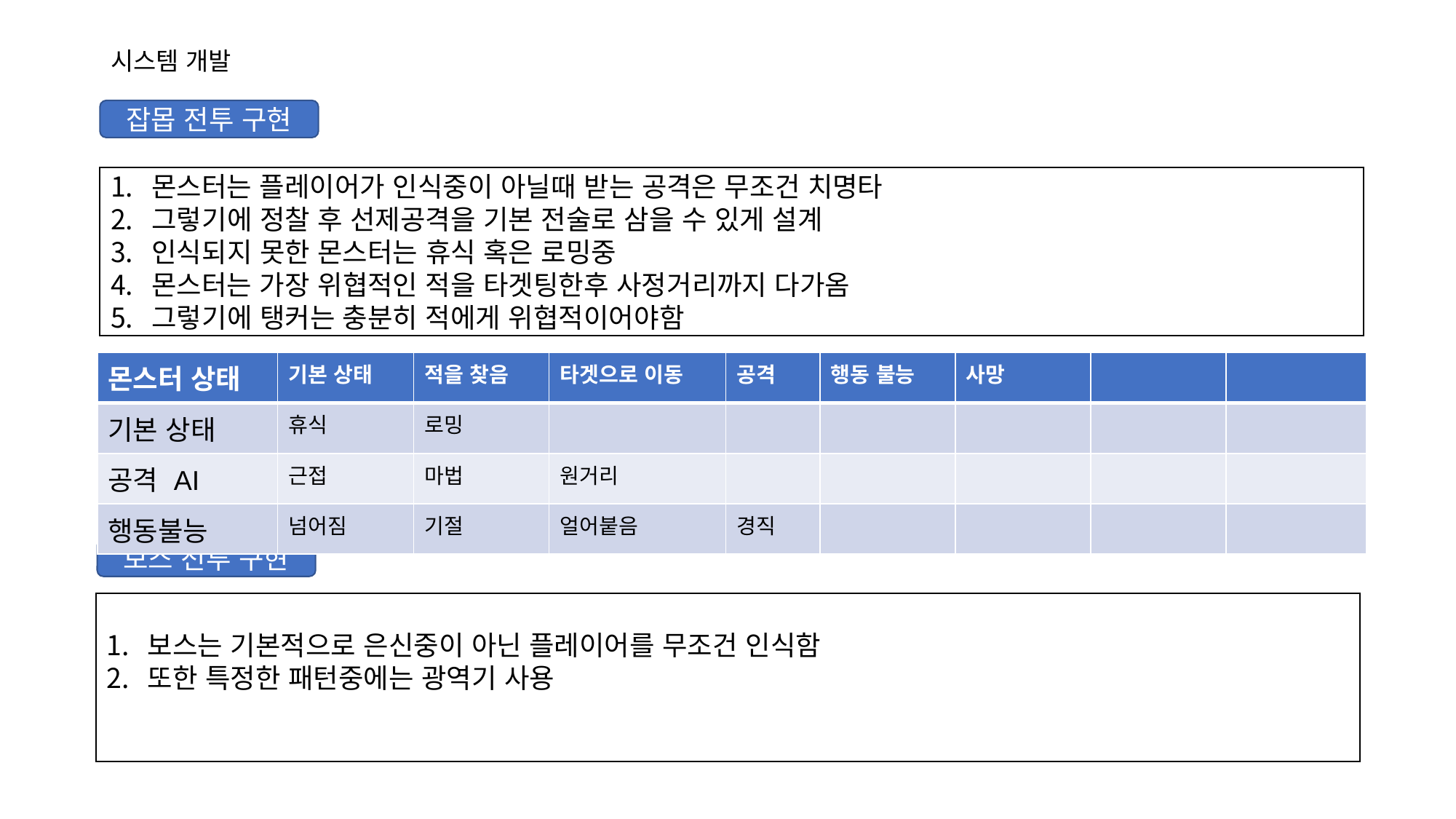

# 시스템 개발
잡몹 전투 구현
몬스터는 플레이어가 인식중이 아닐때 받는 공격은 무조건 치명타
그렇기에 정찰 후 선제공격을 기본 전술로 삼을 수 있게 설계
인식되지 못한 몬스터는 휴식 혹은 로밍중
몬스터는 가장 위협적인 적을 타겟팅한후 사정거리까지 다가옴
그렇기에 탱커는 충분히 적에게 위협적이어야함
| 몬스터 상태 | 기본 상태 | 적을 찾음 | 타겟으로 이동 | 공격 | 행동 불능 | 사망 |  |  |
| --- | --- | --- | --- | --- | --- | --- | --- | --- |
| 기본 상태 | 휴식 | 로밍 |  |  |  |  |  |  |
| 공격 AI | 근접 | 마법 | 원거리 |  |  |  |  |  |
| 행동불능 | 넘어짐 | 기절 | 얼어붙음 | 경직 |  |  |  |  |
보스 전투 구현
보스는 기본적으로 은신중이 아닌 플레이어를 무조건 인식함
또한 특정한 패턴중에는 광역기 사용